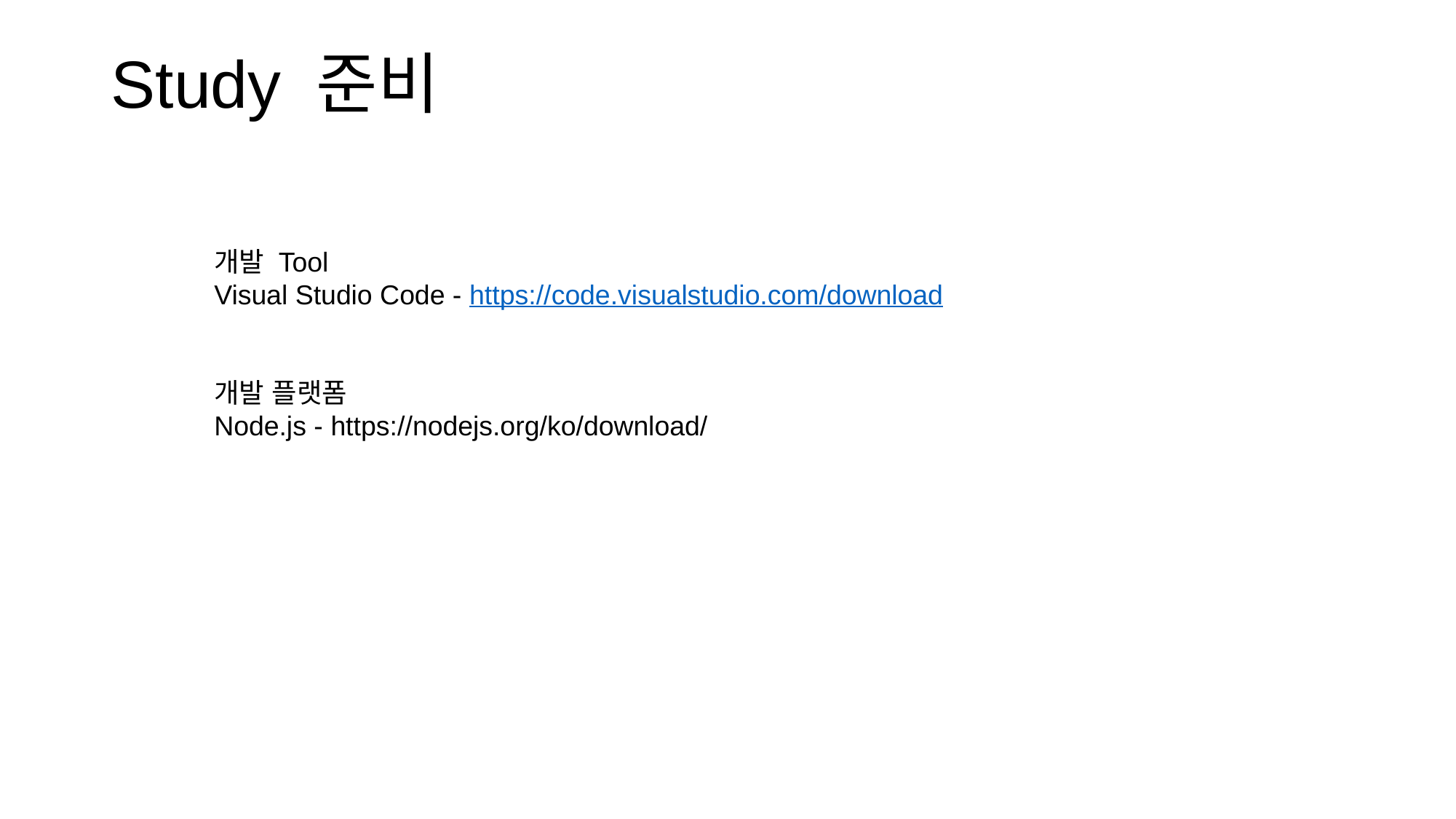

# Study 준비
개발 Tool
Visual Studio Code - https://code.visualstudio.com/download

개발 플랫폼
Node.js - https://nodejs.org/ko/download/